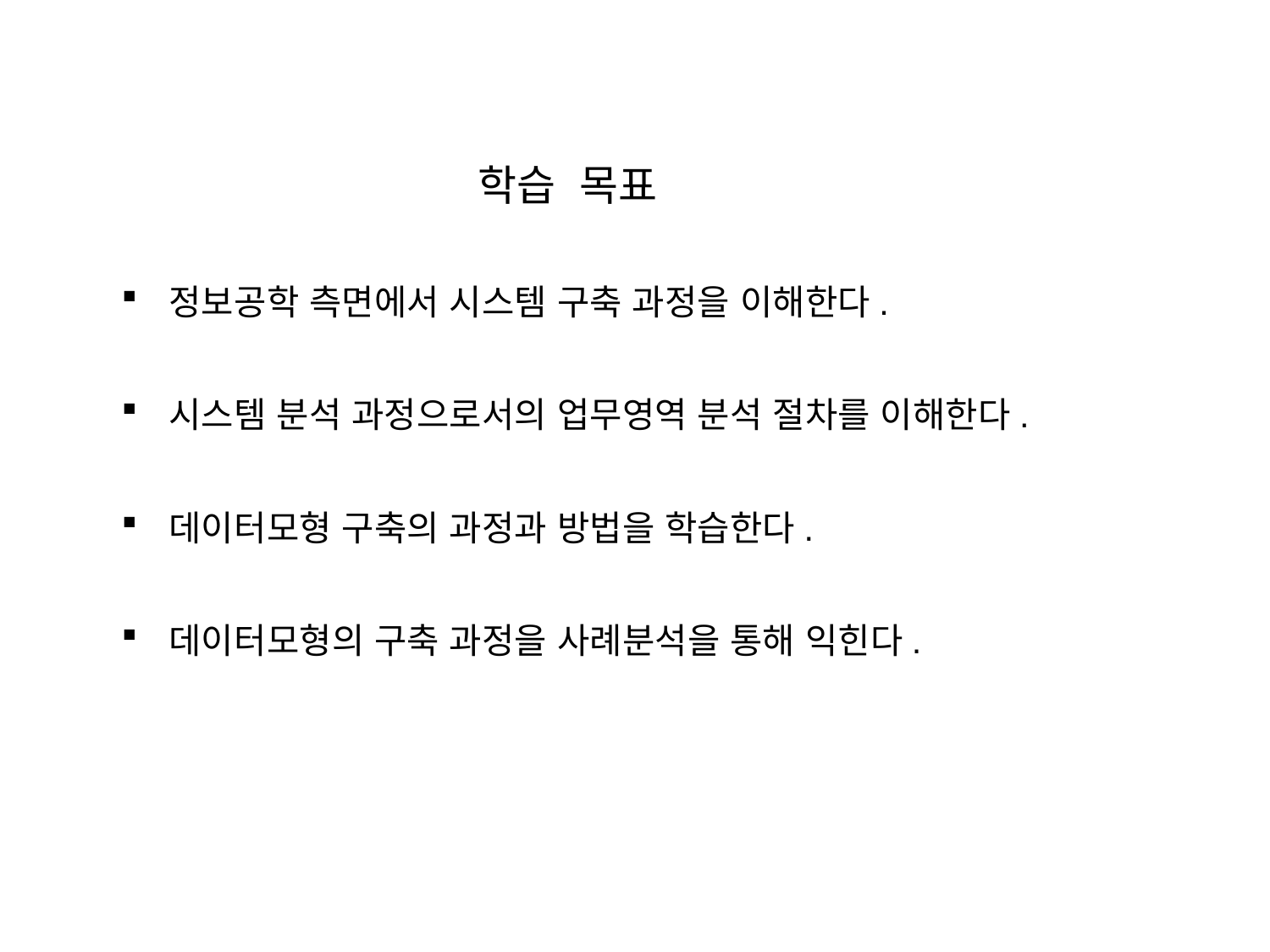

학습  목표
정보공학 측면에서 시스템 구축 과정을 이해한다.
시스템 분석 과정으로서의 업무영역 분석 절차를 이해한다.
데이터모형 구축의 과정과 방법을 학습한다.
데이터모형의 구축 과정을 사례분석을 통해 익힌다.